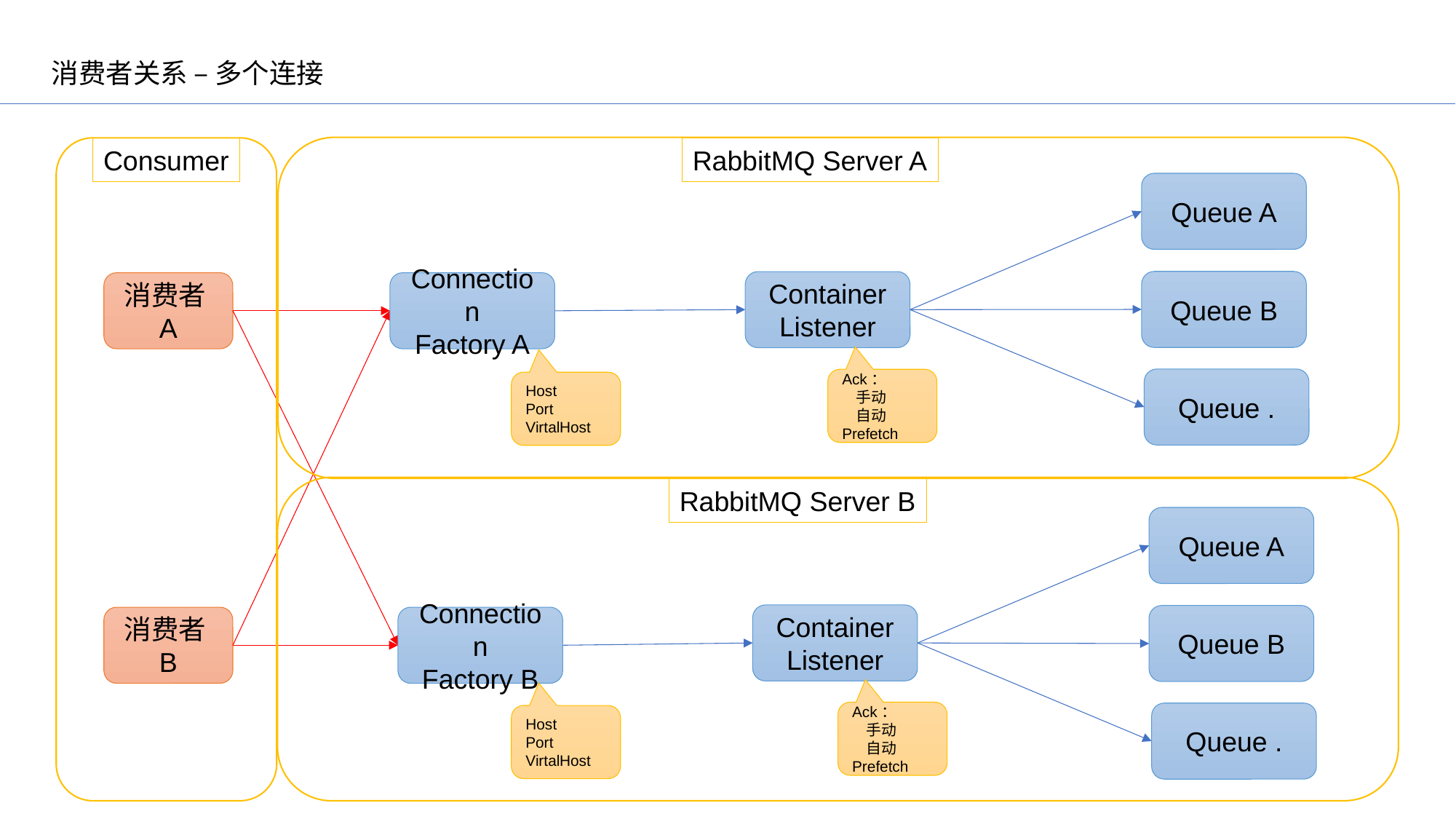

消费者关系 – 多个连接

RabbitMQ Server A
Consumer
Queue A
Queue B
Container
Listener
Ack：
   手动
   自动
Prefetch
消费者A
Connection
Factory A
Host
Port
VirtalHost
Queue .

RabbitMQ Server B
Queue A
Container
Listener
Ack：
   手动
   自动
Prefetch
Queue B
消费者B
Connection
Factory B
Host
Port
VirtalHost
Queue .